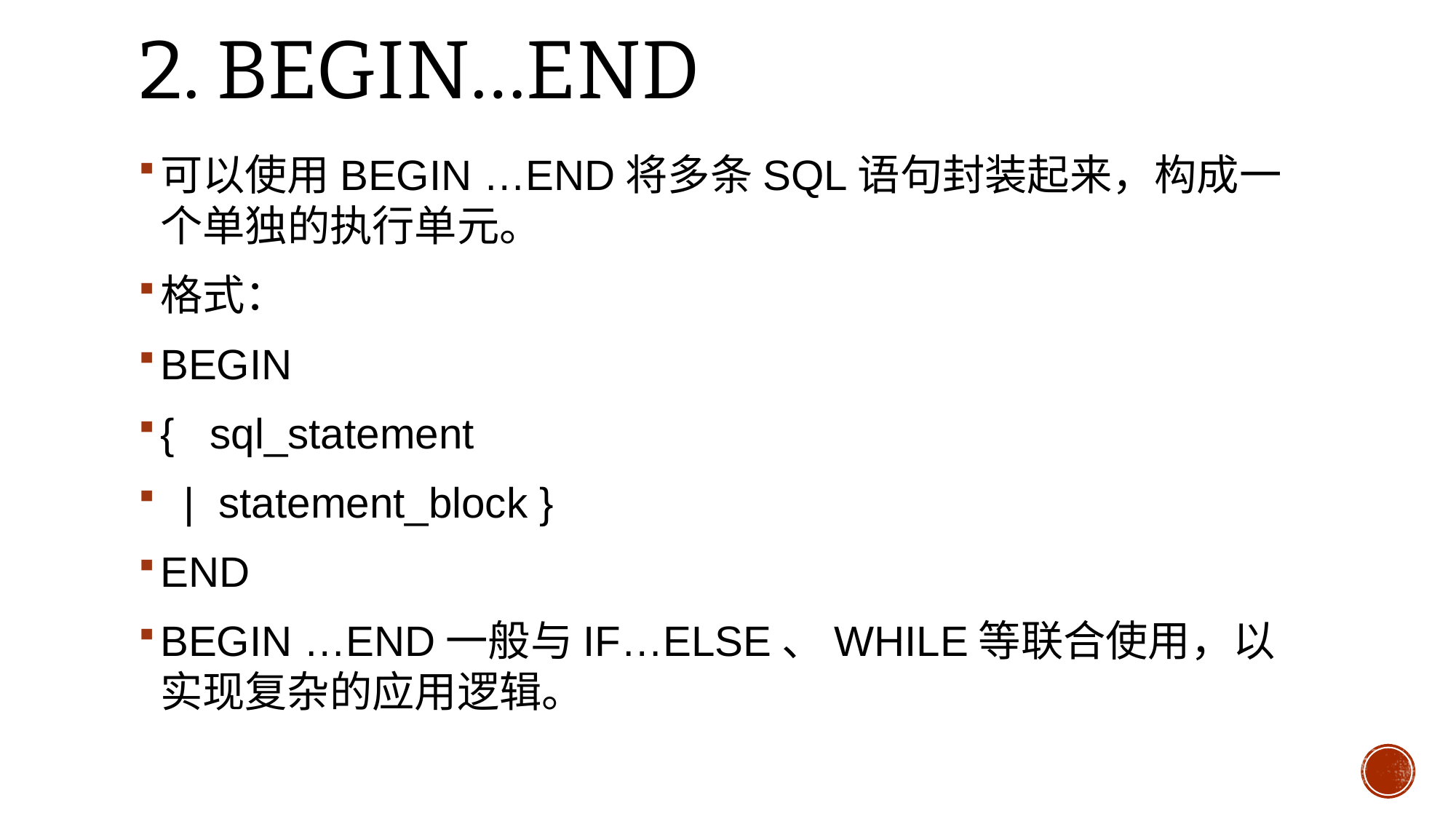

# 2. BEGIN…END
可以使用BEGIN …END将多条SQL语句封装起来，构成一个单独的执行单元。
格式：
BEGIN
{   sql_statement
  |  statement_block }
END
BEGIN …END一般与IF…ELSE、WHILE等联合使用，以实现复杂的应用逻辑。

25